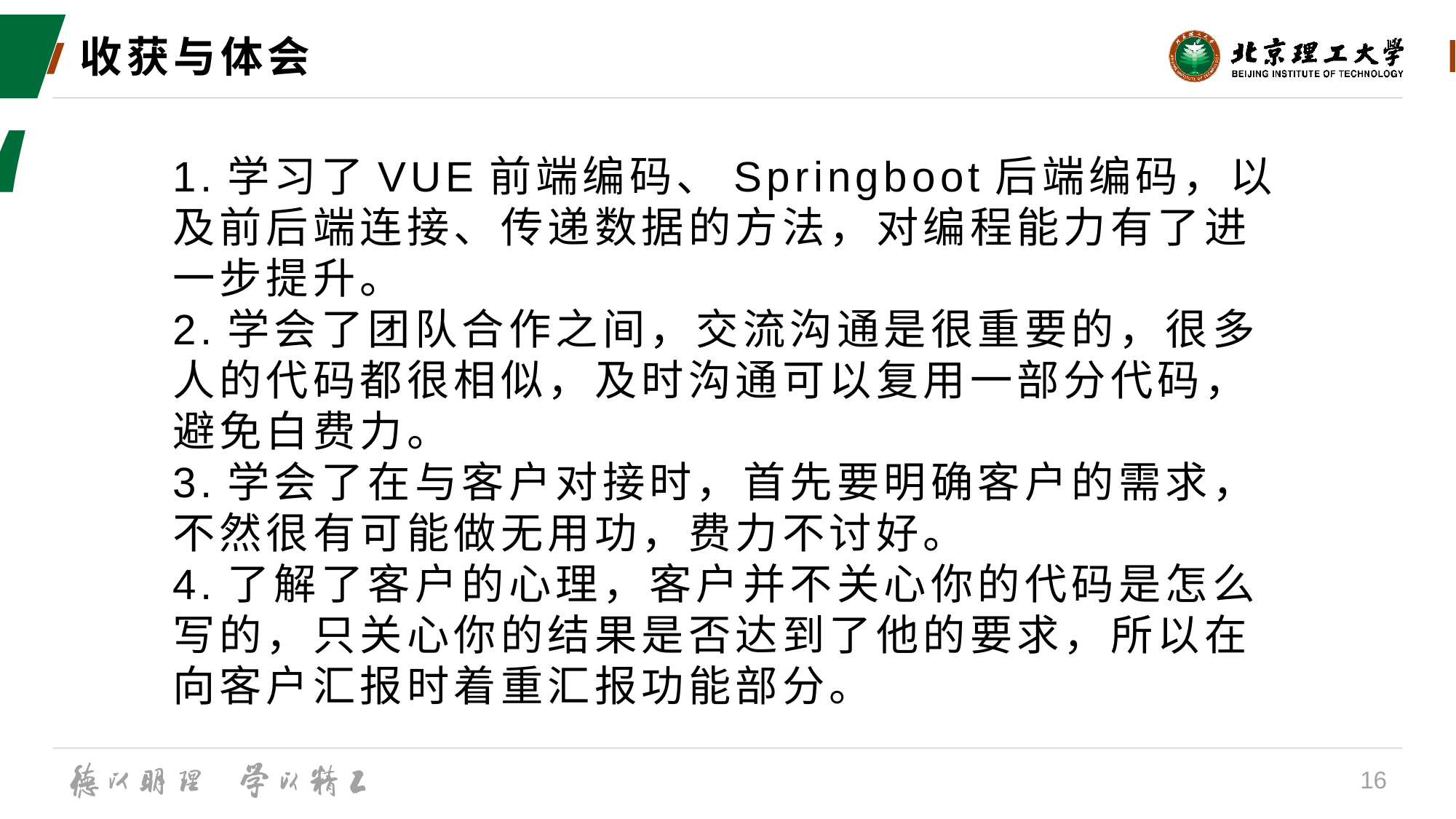

# 收获与体会
“
1.学习了VUE前端编码、Springboot后端编码，以及前后端连接、传递数据的方法，对编程能力有了进一步提升。
2.学会了团队合作之间，交流沟通是很重要的，很多人的代码都很相似，及时沟通可以复用一部分代码，避免白费力。
3.学会了在与客户对接时，首先要明确客户的需求，不然很有可能做无用功，费力不讨好。
4.了解了客户的心理，客户并不关心你的代码是怎么写的，只关心你的结果是否达到了他的要求，所以在向客户汇报时着重汇报功能部分。